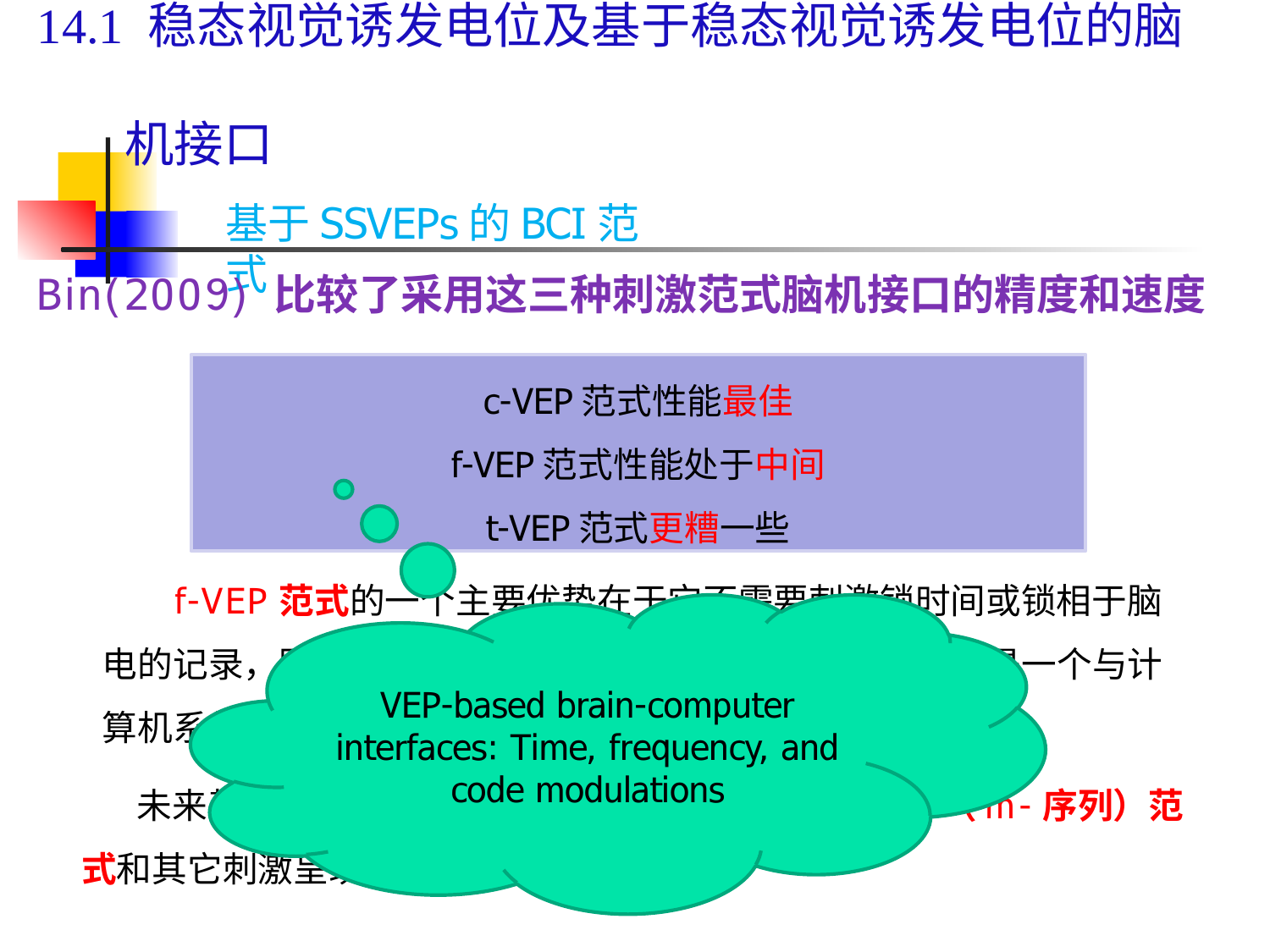

# 14.1 稳态视觉诱发电位及基于稳态视觉诱发电位的脑 机接口
基于SSVEPs的BCI范式
Bin(2009) 比较了采用这三种刺激范式脑机接口的精度和速度
c-VEP范式性能最佳
f-VEP范式性能处于中间
t-VEP范式更糟一些
       f-VEP范式的一个主要优势在于它不需要刺激锁时间或锁相于脑电的记录，因此它非常适合于用户定节奏、异步操作，这是一个与计算机系统交互非常自然的方式。
VEP-based brain-computer interfaces: Time, frequency, and code modulations
      未来基于SSVEP的BCI的发展将可能进一步探索c-（m-序列）范式和其它刺激呈现变种